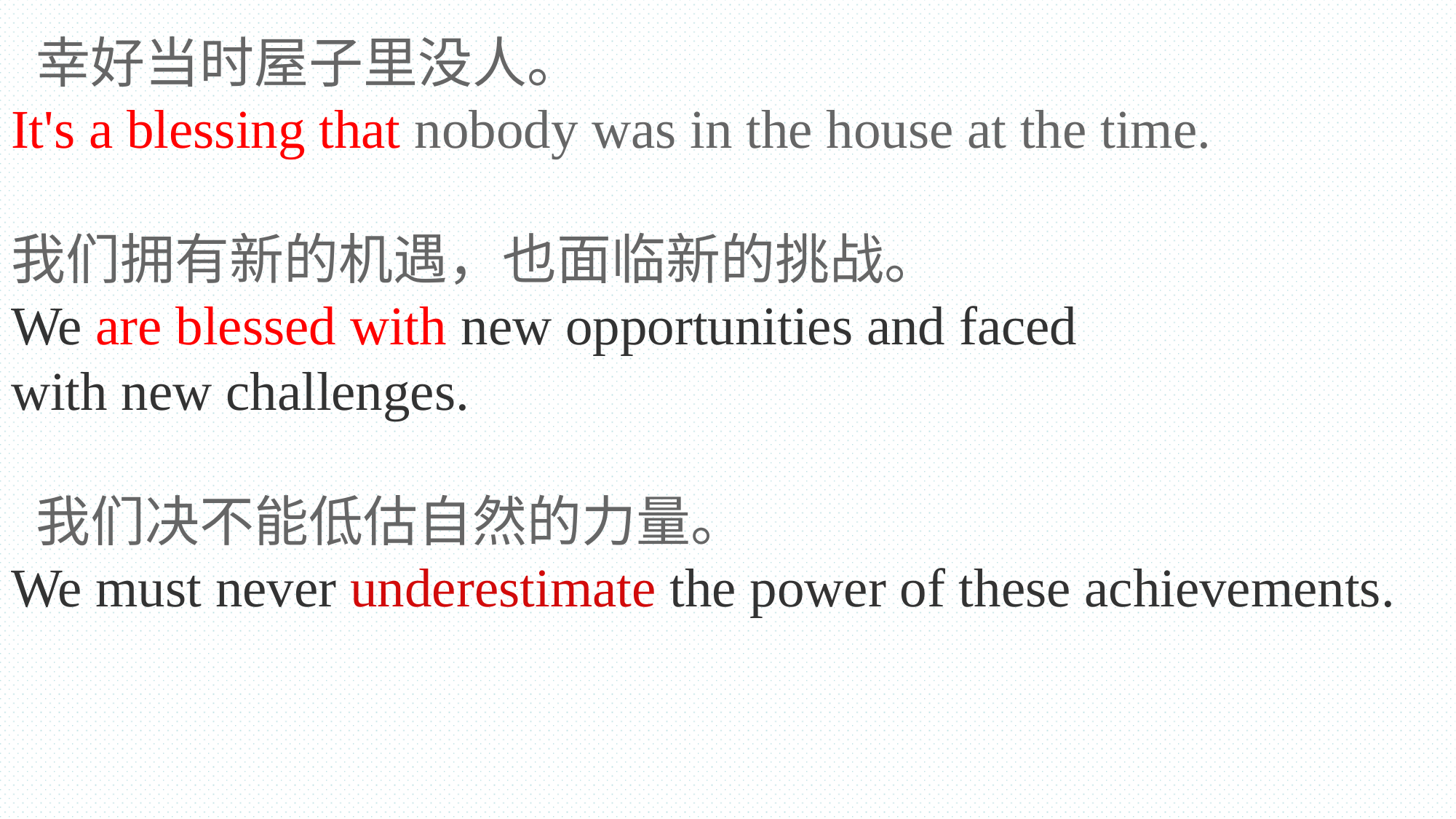

幸好当时屋子里没人。
It's a blessing that nobody was in the house at the time.

我们拥有新的机遇，也面临新的挑战。
We are blessed with new opportunities and faced with new challenges.

 我们决不能低估自然的力量。
We must never underestimate the power of these achievements.